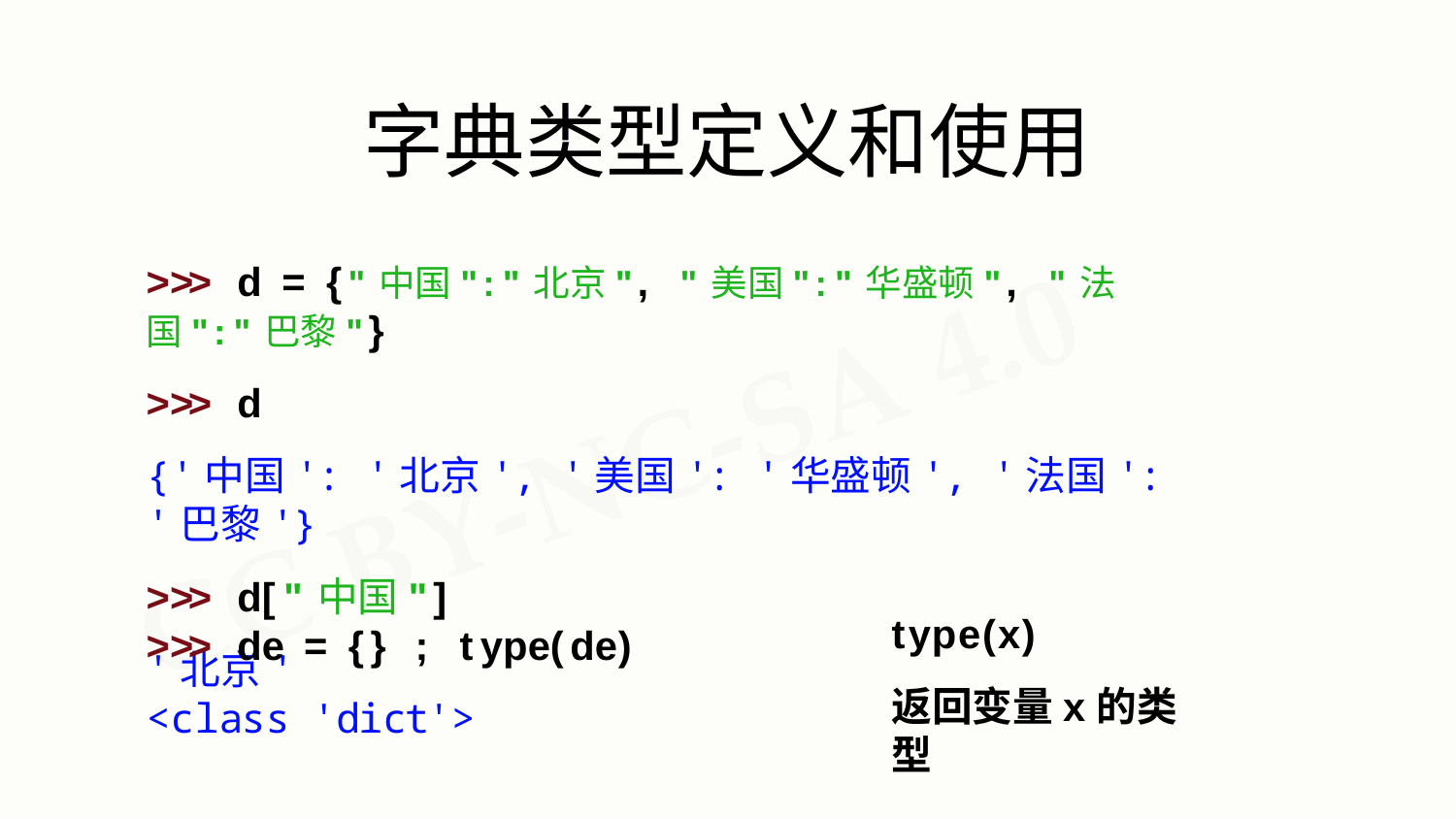

# 字典类型定义和使用
>>>	d	=	{"中国":"北京",  "美国":"华盛顿",  "法国":"巴黎"}
>>>	d
{'中国': '北京', '美国': '华盛顿', '法国': '巴黎'}
>>>	d["中国"]
'北京'

type(x)
返回变量x的类型
>>>	de	=	{}	;	type(de)
<class 'dict'>